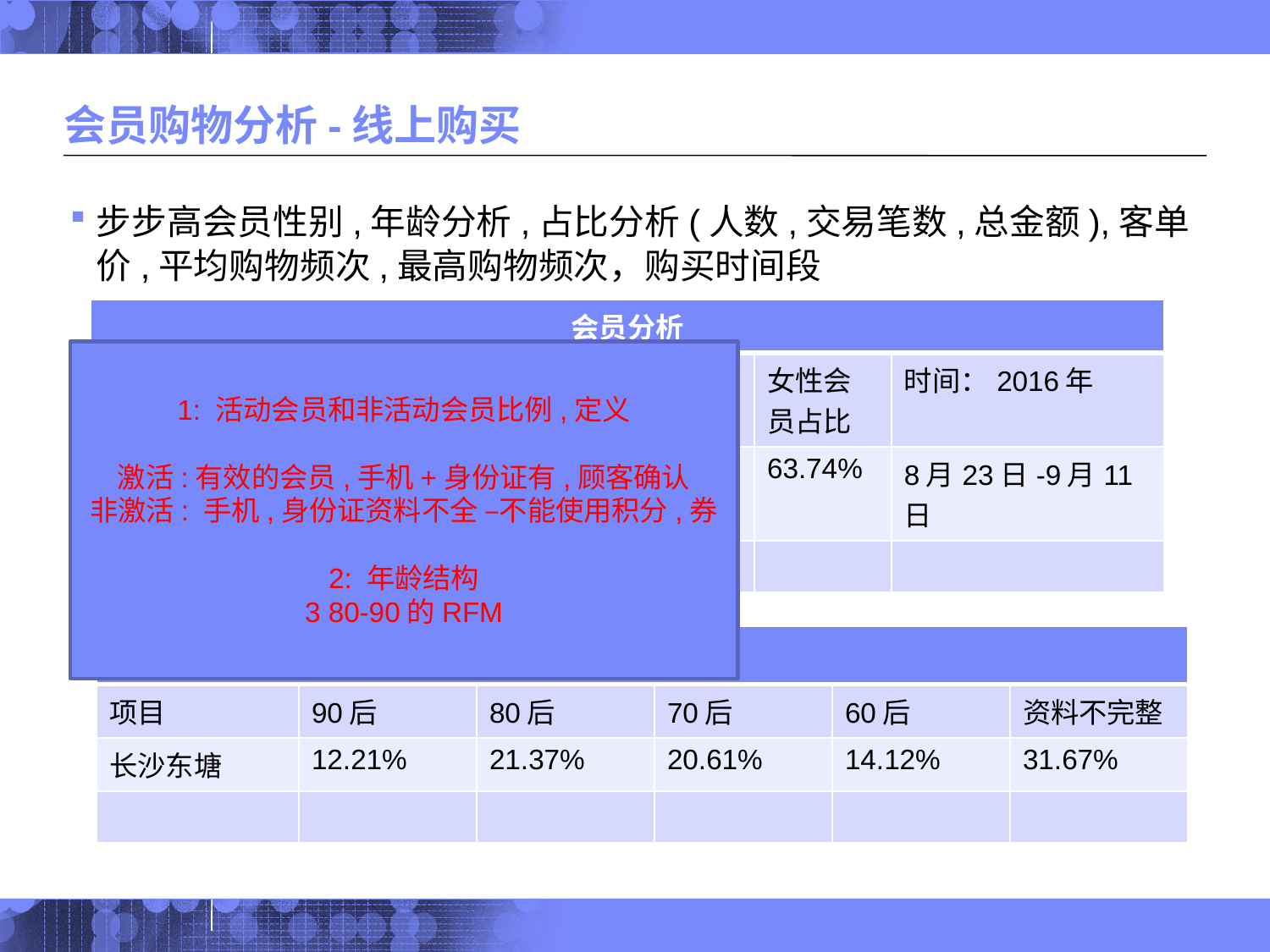

# 会员购物分析-线上购买
步步高会员性别,年龄分析,占比分析(人数,交易笔数,总金额),客单价,平均购物频次,最高购物频次，购买时间段

| 会员分析 |  |  |  |  |  |
| --- | --- | --- | --- | --- | --- |
| 项目 | 非会员占比 | 会员占比 | 男性会员占比 | 女性会员占比 | 时间：2016年 |
| 长沙东塘 | 63.64% | 36.36% | 36.25% | 63.74% | 8月23日-9月11日 |
|  |  |  |  |  |  |
1: 活动会员和非活动会员比例,定义

激活:有效的会员,手机+身份证有,顾客确认
非激活: 手机,身份证资料不全 –不能使用积分,券

2: 年龄结构
3 80-90的RFM
| 年龄分析 |  |  |  |  |  |
| --- | --- | --- | --- | --- | --- |
| 项目 | 90后 | 80后 | 70后 | 60后 | 资料不完整 |
| 长沙东塘 | 12.21% | 21.37% | 20.61% | 14.12% | 31.67% |
|  |  |  |  |  |  |